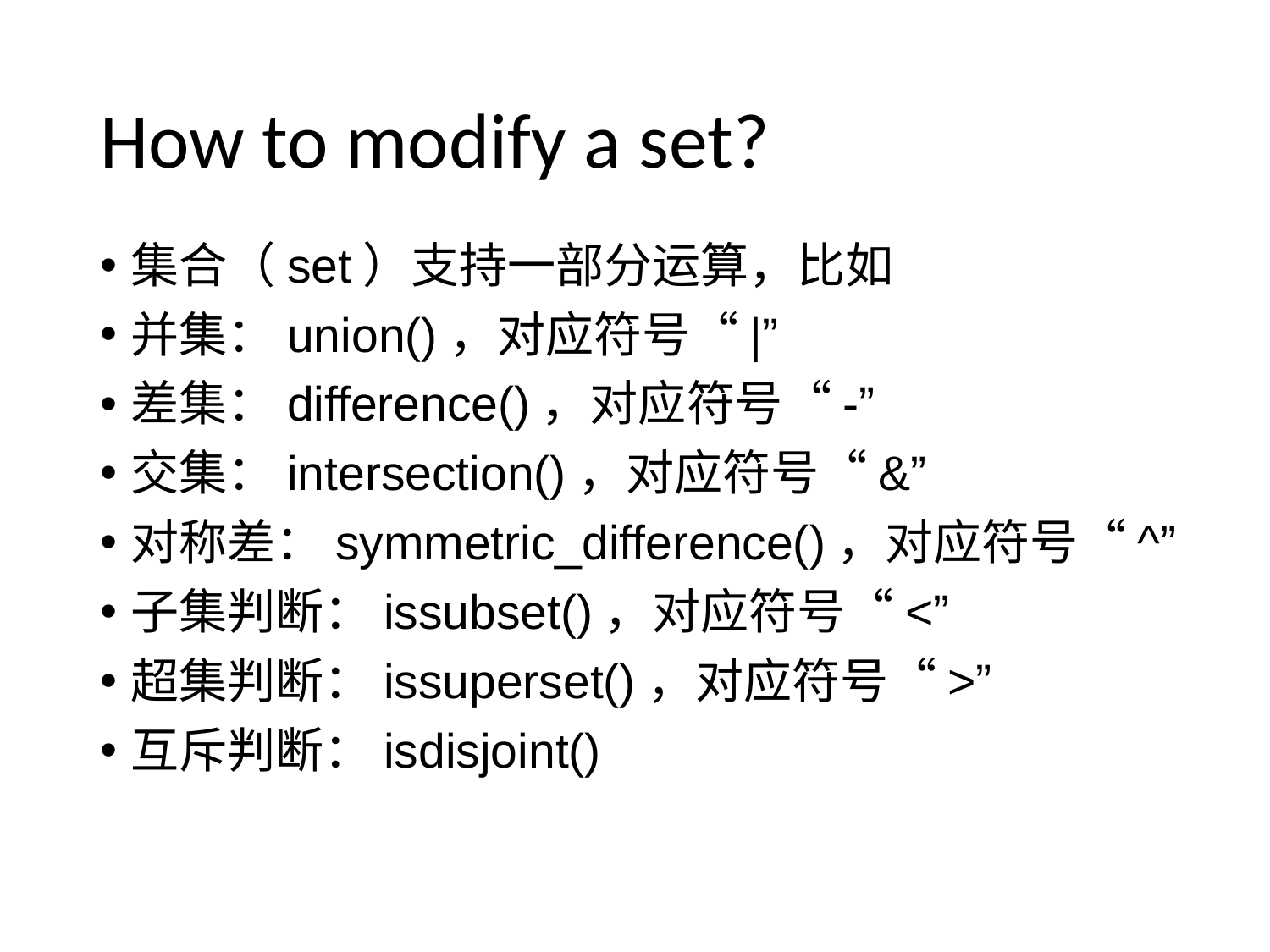

# How to modify a set?
集合（set）支持一部分运算，比如
并集：union()，对应符号“|”
差集：difference()，对应符号“-”
交集：intersection()，对应符号“&”
对称差：symmetric_difference()，对应符号“^”
子集判断：issubset()，对应符号“<”
超集判断：issuperset()，对应符号“>”
互斥判断：isdisjoint()